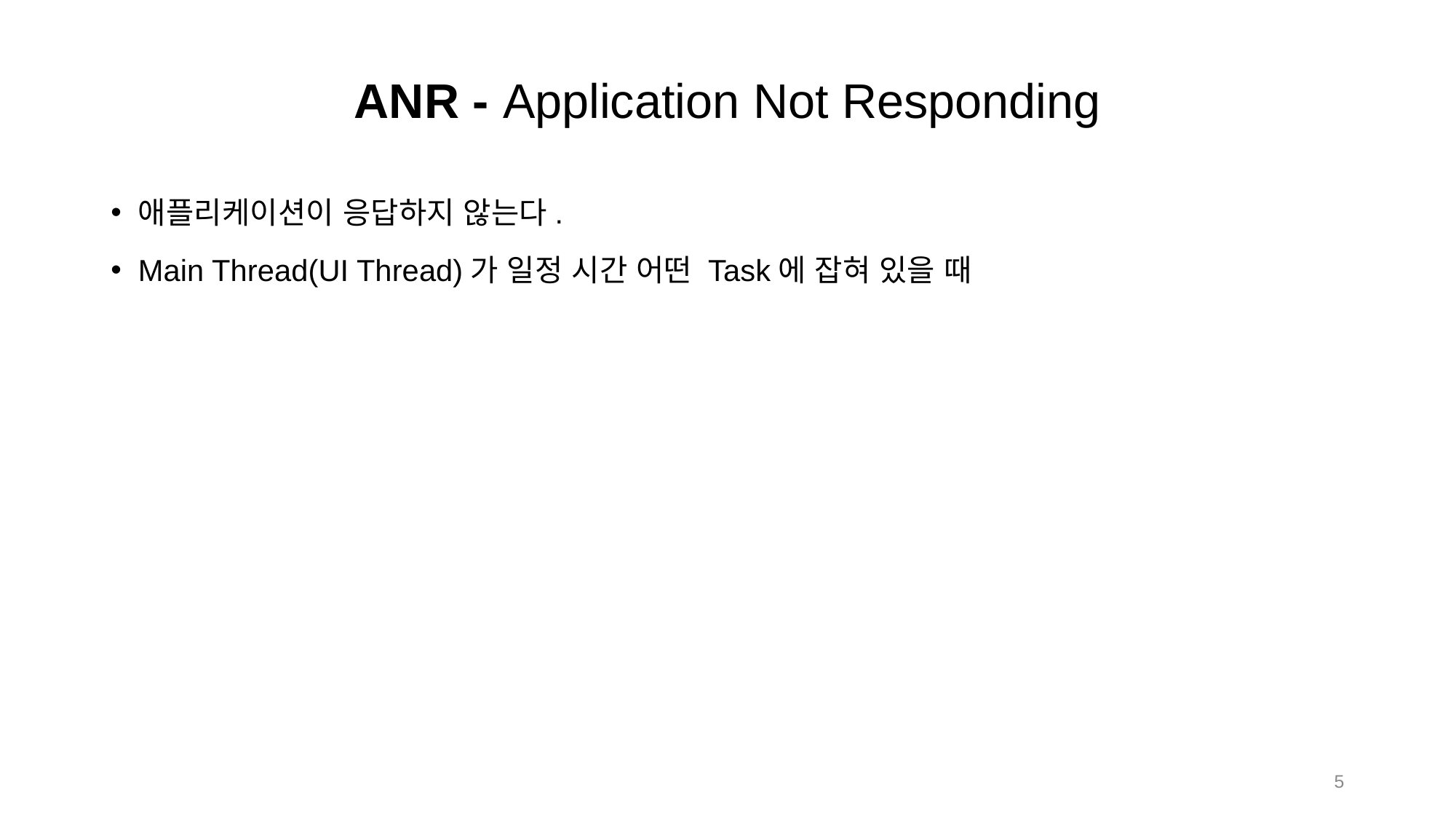

# ANR - Application Not Responding
애플리케이션이 응답하지 않는다.
Main Thread(UI Thread)가 일정 시간 어떤 Task에 잡혀 있을 때
5